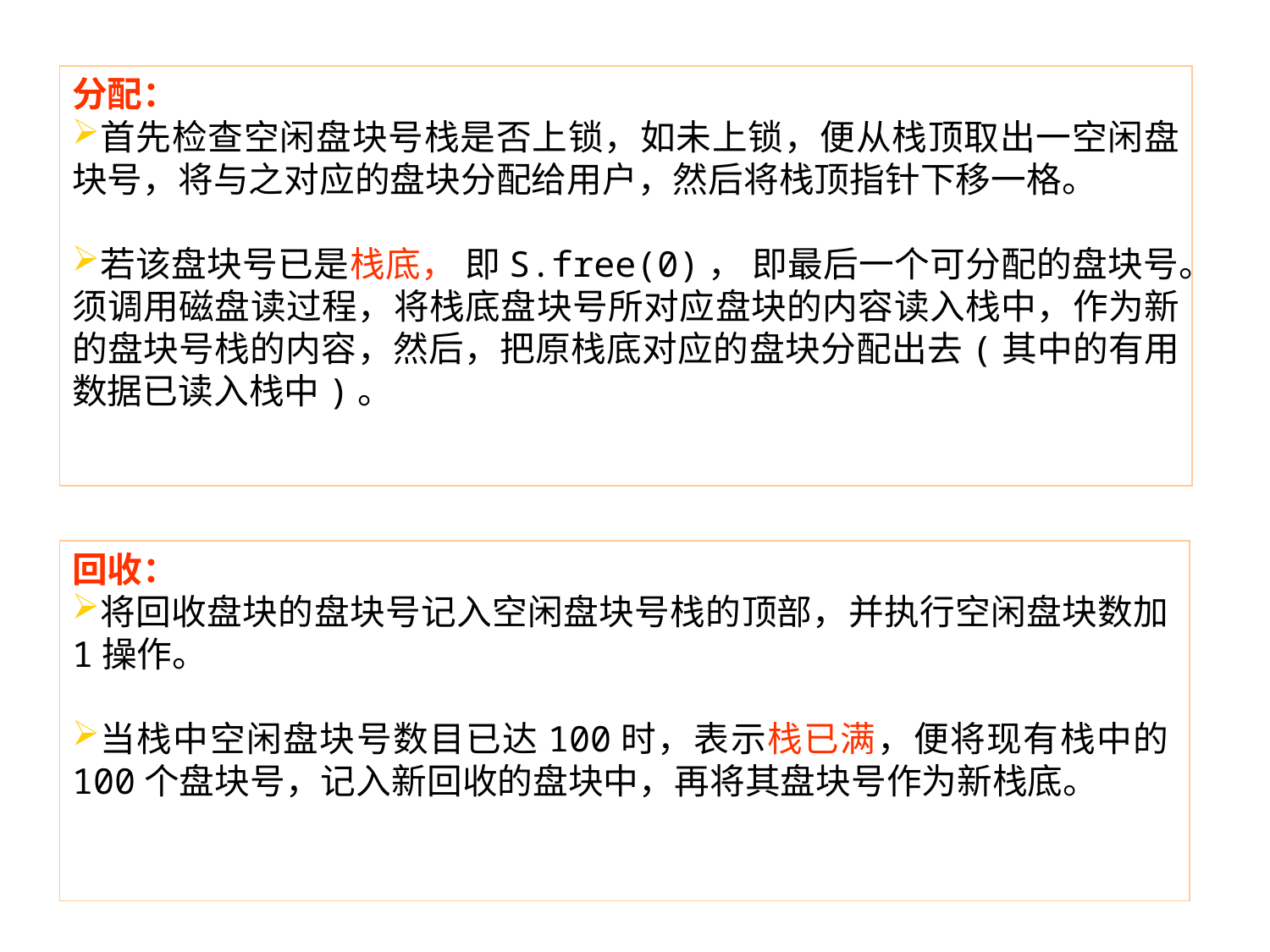

分配：
首先检查空闲盘块号栈是否上锁，如未上锁，便从栈顶取出一空闲盘块号，将与之对应的盘块分配给用户，然后将栈顶指针下移一格。

若该盘块号已是栈底， 即S.free(0)， 即最后一个可分配的盘块号。须调用磁盘读过程，将栈底盘块号所对应盘块的内容读入栈中，作为新的盘块号栈的内容，然后，把原栈底对应的盘块分配出去(其中的有用数据已读入栈中)。
回收：
将回收盘块的盘块号记入空闲盘块号栈的顶部，并执行空闲盘块数加1操作。

当栈中空闲盘块号数目已达100时，表示栈已满，便将现有栈中的100个盘块号，记入新回收的盘块中，再将其盘块号作为新栈底。